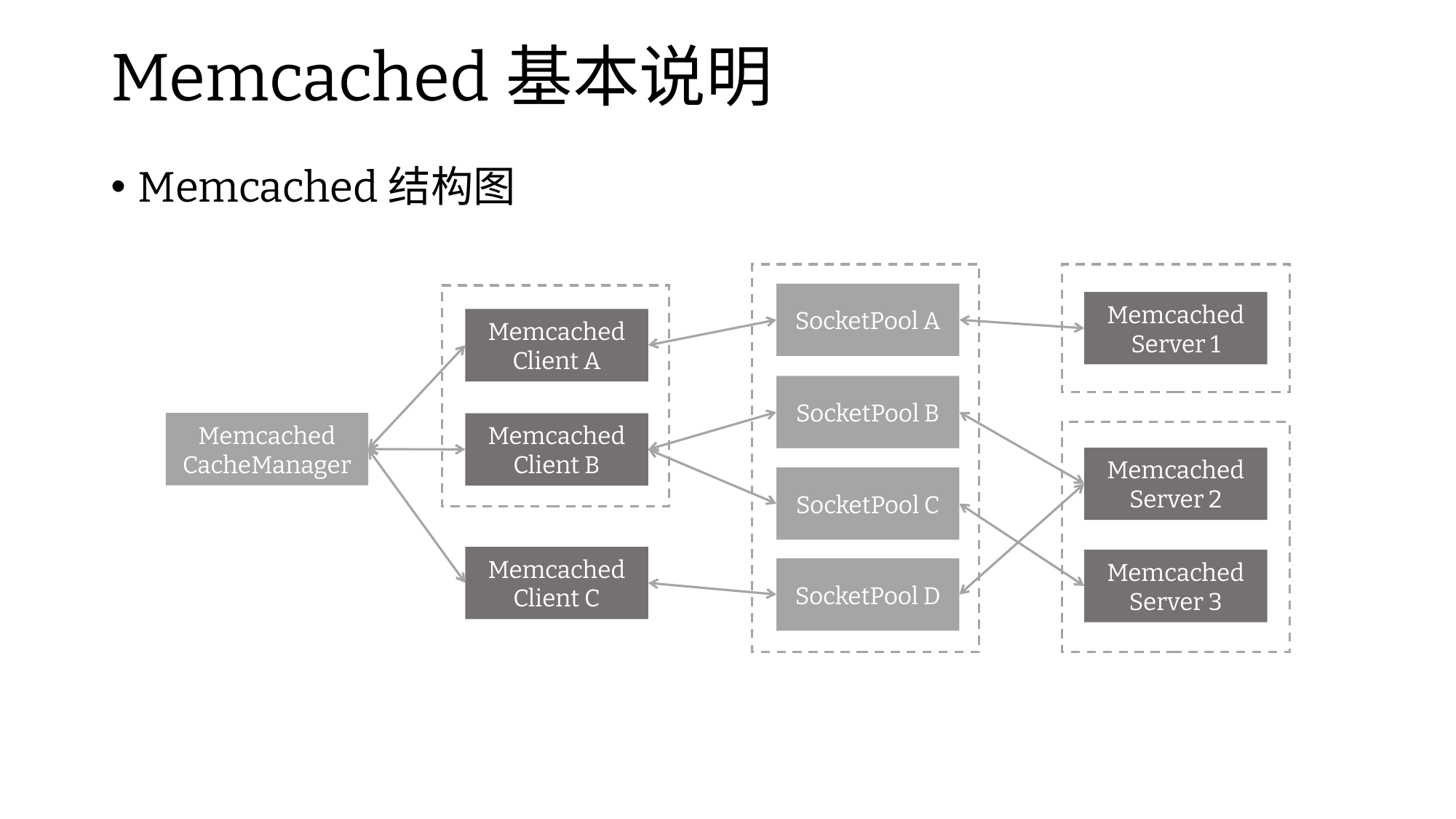

# Memcached基本说明
Memcached结构图

SocketPool A

Memcached
Server 1
Memcached
Client A
SocketPool B
Memcached
CacheManager
Memcached
Client B

Memcached
Server 2
SocketPool C
Memcached
Client C
Memcached
Server 3
SocketPool D